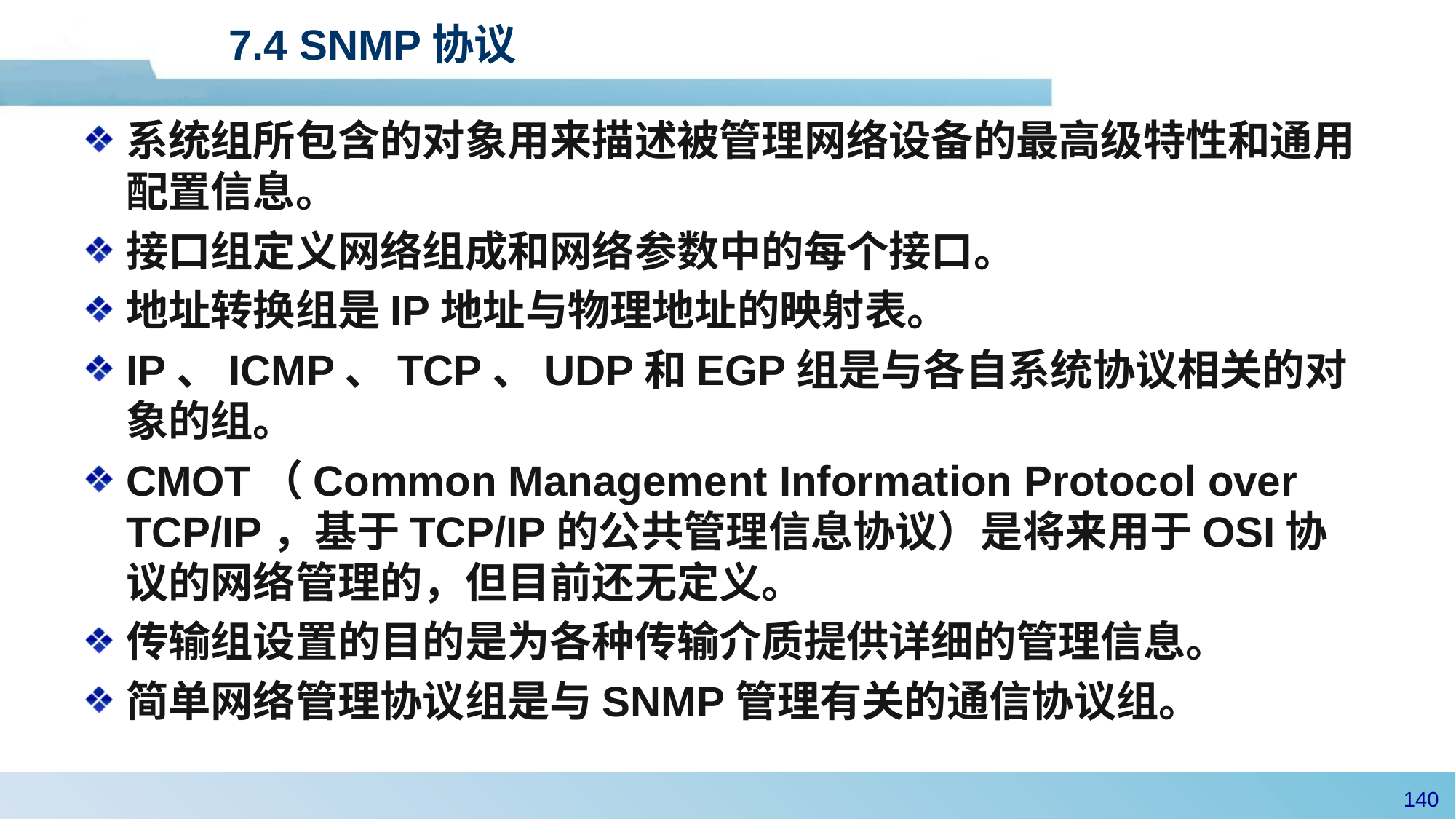

# 7.4 SNMP协议
系统组所包含的对象用来描述被管理网络设备的最高级特性和通用配置信息。
接口组定义网络组成和网络参数中的每个接口。
地址转换组是IP地址与物理地址的映射表。
IP、ICMP、TCP、UDP和EGP组是与各自系统协议相关的对象的组。
CMOT（Common Management Information Protocol over TCP/IP，基于TCP/IP的公共管理信息协议）是将来用于OSI协议的网络管理的，但目前还无定义。
传输组设置的目的是为各种传输介质提供详细的管理信息。
简单网络管理协议组是与SNMP管理有关的通信协议组。

140